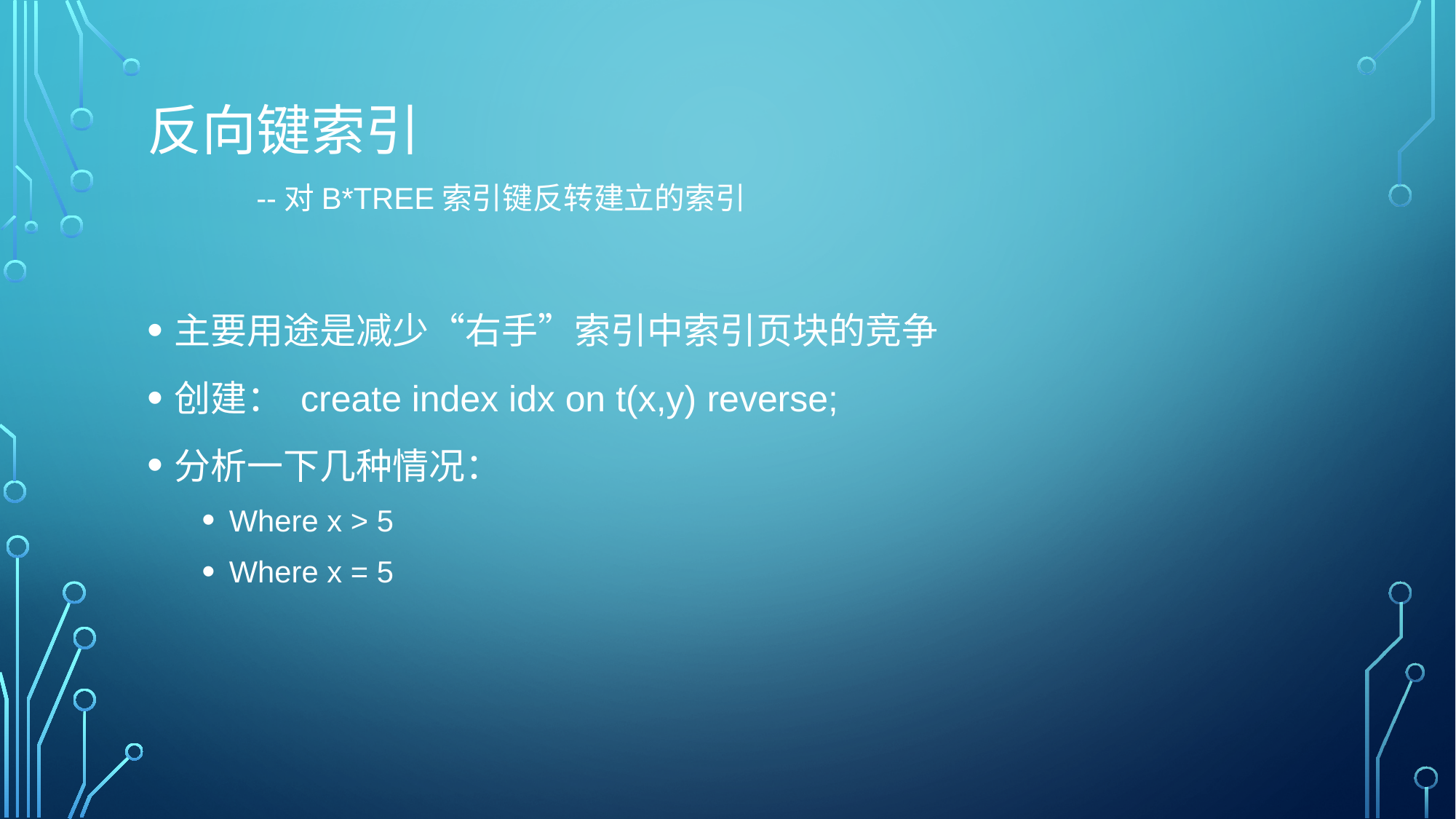

# 反向键索引 --对B*TREE索引键反转建立的索引
主要用途是减少“右手”索引中索引页块的竞争
创建： create index idx on t(x,y) reverse;
分析一下几种情况：
Where x > 5
Where x = 5